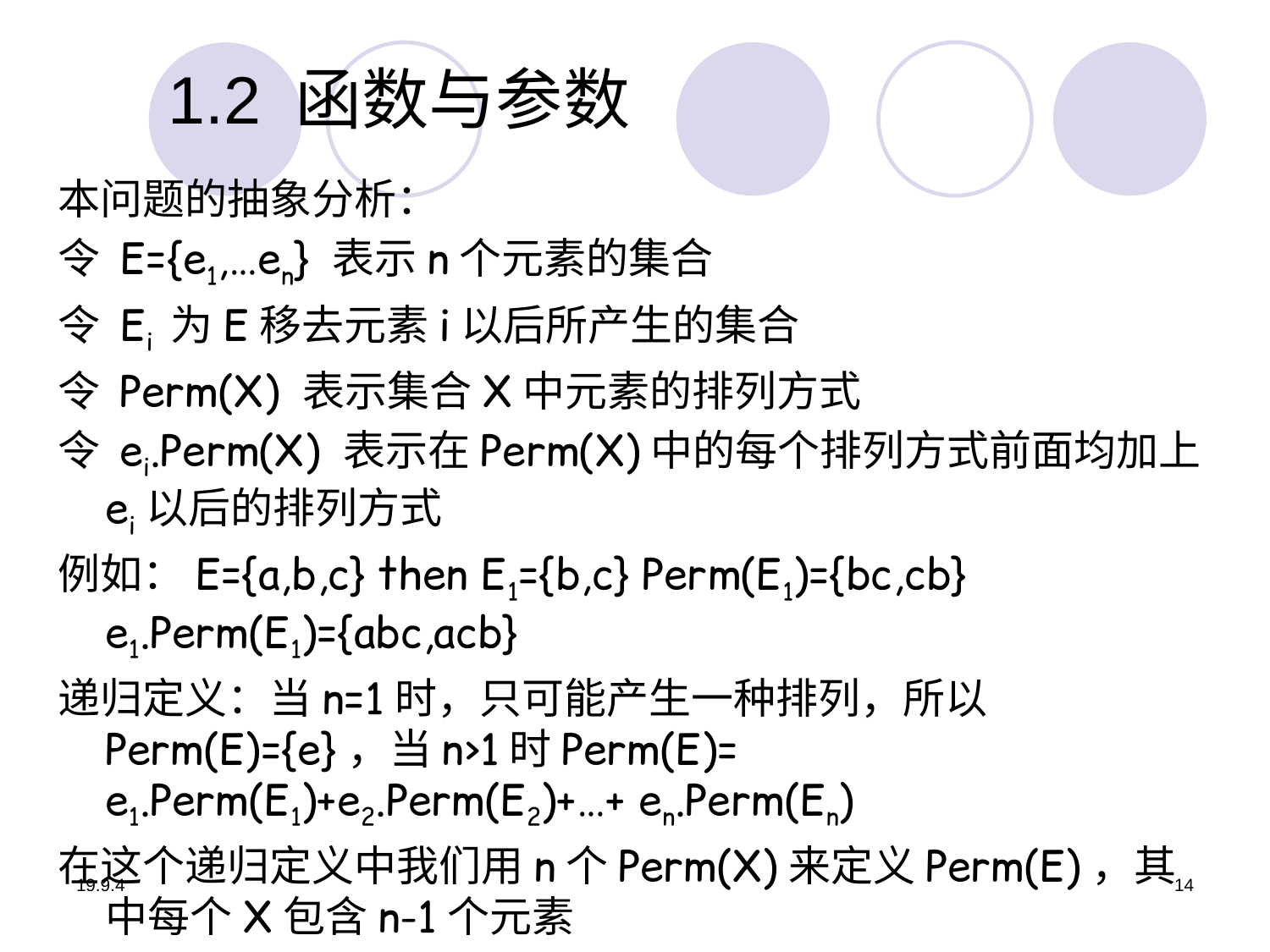

# 1.2	函数与参数
本问题的抽象分析：
令 E={e1,…en} 表示n个元素的集合
令 Ei 为E移去元素i以后所产生的集合
令 Perm(X) 表示集合X中元素的排列方式
令 ei.Perm(X) 表示在Perm(X)中的每个排列方式前面均加上ei以后的排列方式
例如：E={a,b,c} then E1={b,c} Perm(E1)={bc,cb} e1.Perm(E1)={abc,acb}
递归定义：当n=1时，只可能产生一种排列，所以Perm(E)={e}，当n>1时Perm(E)= e1.Perm(E1)+e2.Perm(E2)+…+ en.Perm(En)
在这个递归定义中我们用n个Perm(X)来定义Perm(E)，其中每个X包含n-1个元素
19.9.4
14